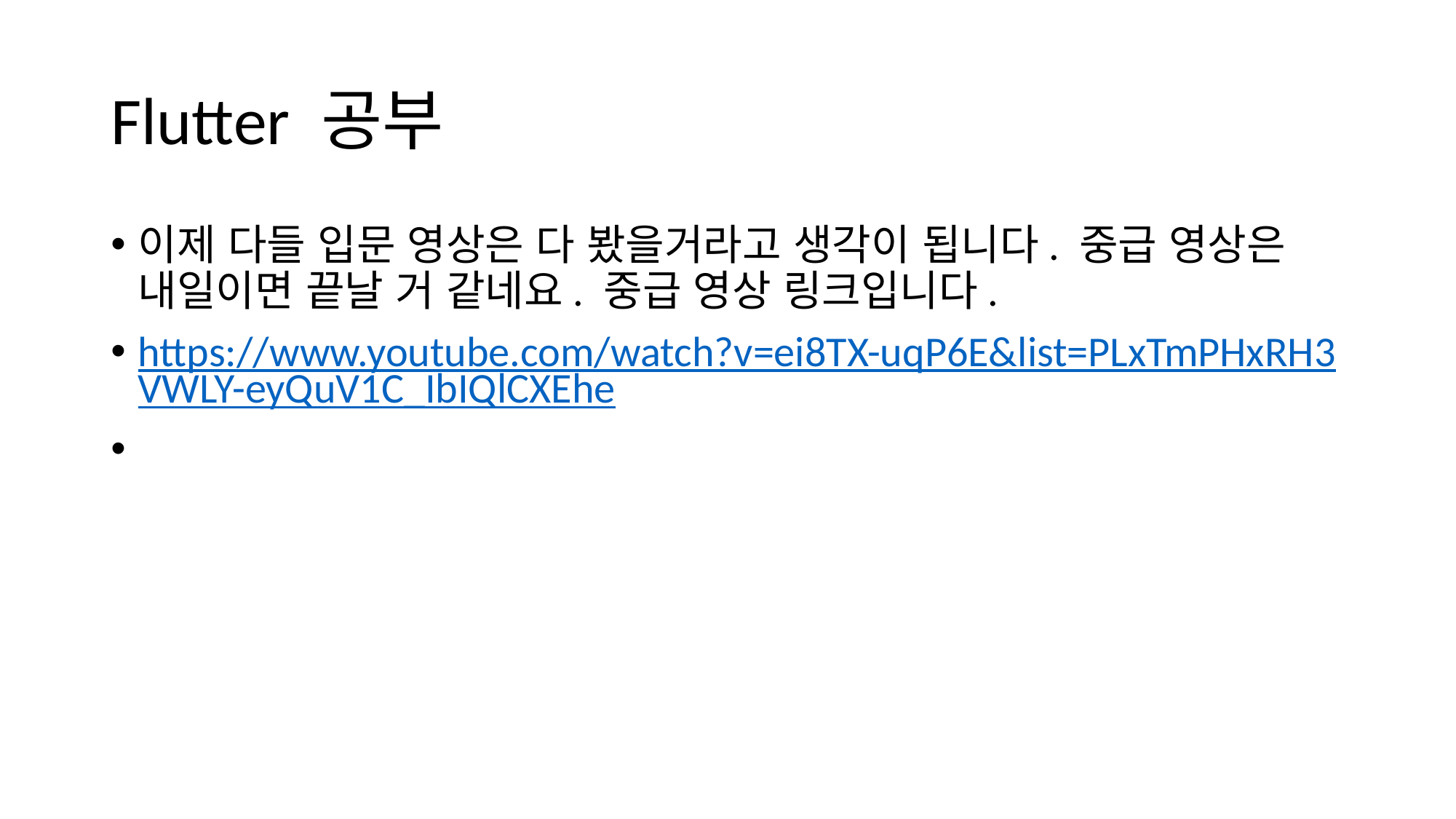

# Flutter 공부
이제 다들 입문 영상은 다 봤을거라고 생각이 됩니다. 중급 영상은 내일이면 끝날 거 같네요. 중급 영상 링크입니다.
https://www.youtube.com/watch?v=ei8TX-uqP6E&list=PLxTmPHxRH3VWLY-eyQuV1C_IbIQlCXEhe